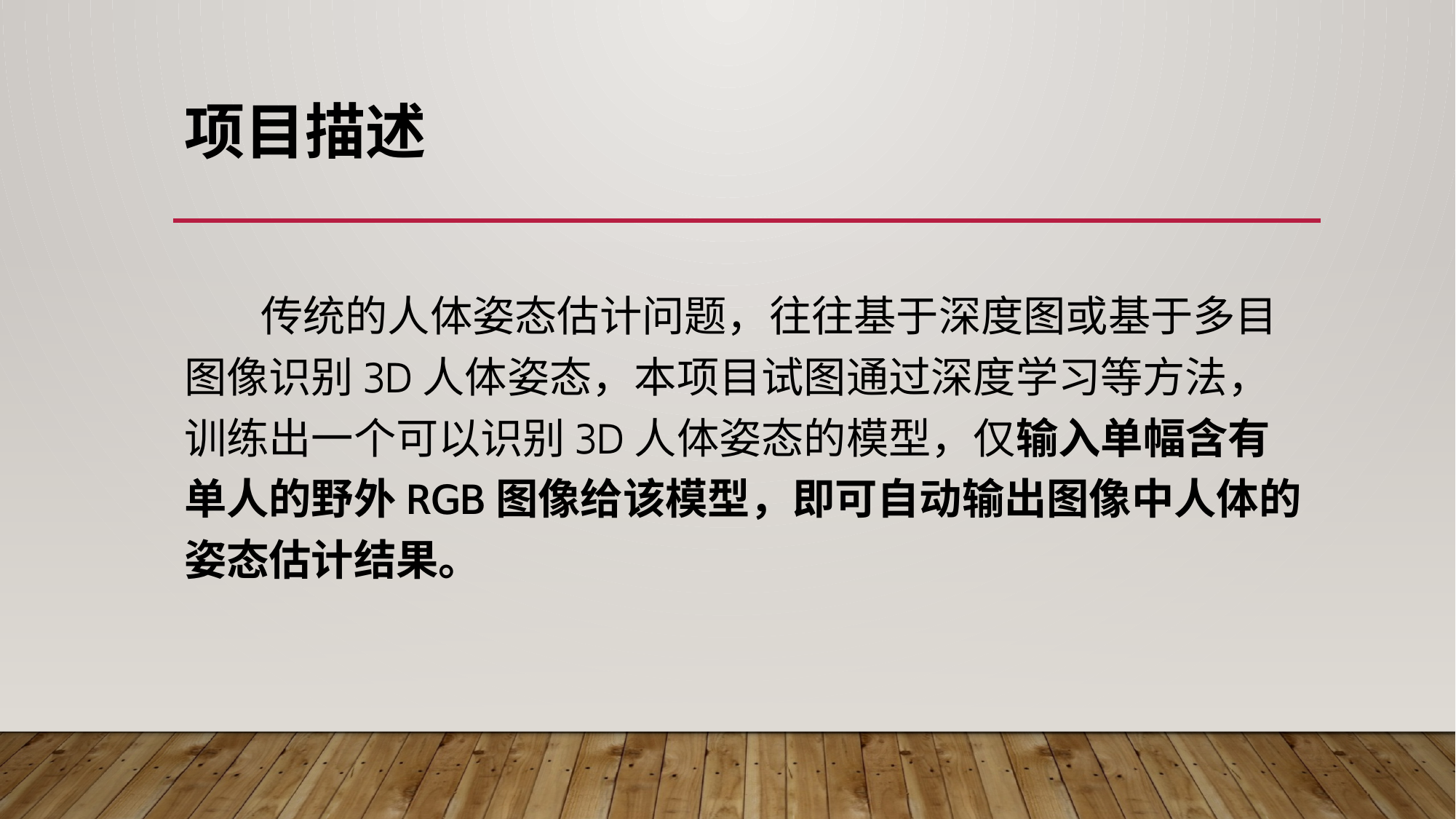

# 项目描述
       传统的人体姿态估计问题，往往基于深度图或基于多目图像识别3D人体姿态，本项目试图通过深度学习等方法，训练出一个可以识别3D人体姿态的模型，仅输入单幅含有单人的野外RGB图像给该模型，即可自动输出图像中人体的姿态估计结果。